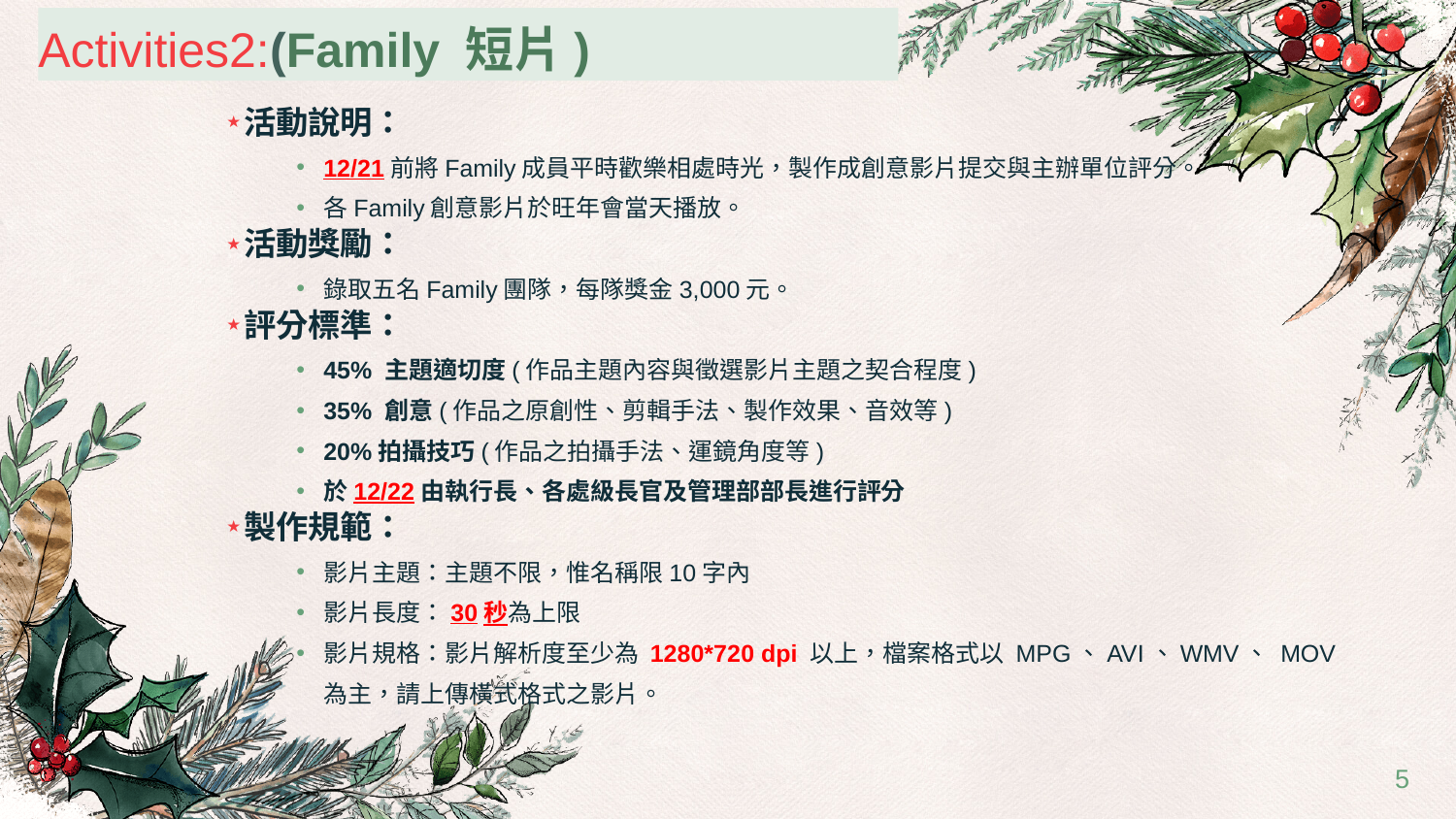

# Activities2:(Family 短片)
活動說明：
12/21前將Family成員平時歡樂相處時光，製作成創意影片提交與主辦單位評分。
各Family創意影片於旺年會當天播放。
活動獎勵：
錄取五名Family團隊，每隊獎金3,000元。
評分標準：
45% 主題適切度(作品主題內容與徵選影片主題之契合程度)
35% 創意(作品之原創性、剪輯手法、製作效果、音效等)
20%拍攝技巧(作品之拍攝手法、運鏡角度等)
於12/22由執行長、各處級長官及管理部部長進行評分
製作規範：
影片主題：主題不限，惟名稱限10字內
影片長度：30秒為上限
影片規格：影片解析度至少為 1280*720 dpi 以上，檔案格式以 MPG、AVI、WMV、 MOV 為主，請上傳橫式格式之影片。
5